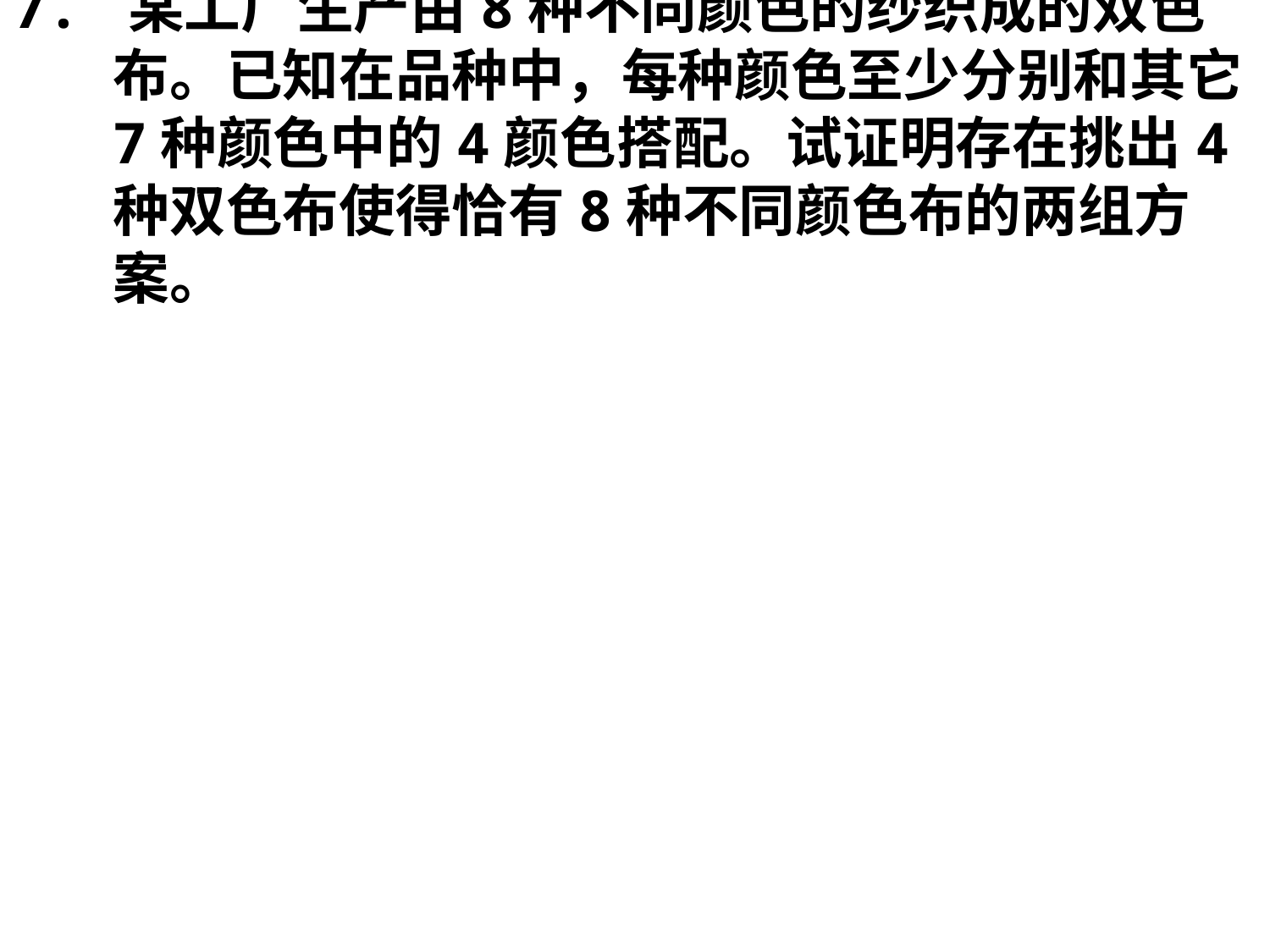

7. 某工厂生产由8种不同颜色的纱织成的双色布。已知在品种中，每种颜色至少分别和其它7种颜色中的4颜色搭配。试证明存在挑出4种双色布使得恰有8种不同颜色布的两组方案。